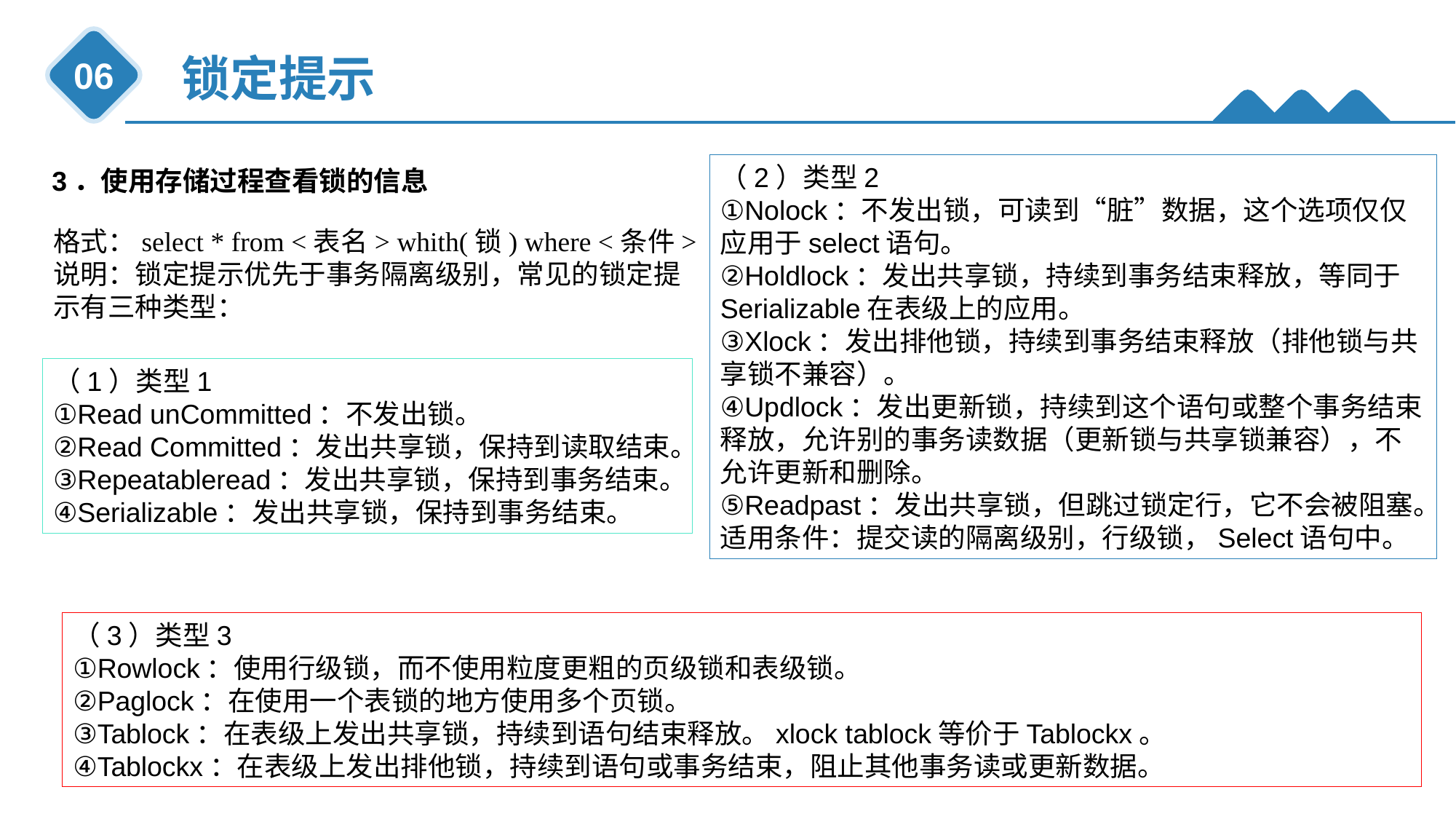

锁定提示
06

（2）类型2
①Nolock：不发出锁，可读到“脏”数据，这个选项仅仅应用于select语句。
②Holdlock：发出共享锁，持续到事务结束释放，等同于Serializable在表级上的应用。
③Xlock：发出排他锁，持续到事务结束释放（排他锁与共享锁不兼容）。
④Updlock：发出更新锁，持续到这个语句或整个事务结束释放，允许别的事务读数据（更新锁与共享锁兼容），不允许更新和删除。
⑤Readpast：发出共享锁，但跳过锁定行，它不会被阻塞。适用条件：提交读的隔离级别，行级锁，Select语句中。
3．使用存储过程查看锁的信息
格式：select * from <表名> whith(锁) where <条件>
说明：锁定提示优先于事务隔离级别，常见的锁定提示有三种类型：
（1）类型1
①Read unCommitted：不发出锁。
②Read Committed：发出共享锁，保持到读取结束。
③Repeatableread：发出共享锁，保持到事务结束。
④Serializable：发出共享锁，保持到事务结束。
（3）类型3
①Rowlock：使用行级锁，而不使用粒度更粗的页级锁和表级锁。
②Paglock：在使用一个表锁的地方使用多个页锁。
③Tablock：在表级上发出共享锁，持续到语句结束释放。xlock tablock等价于Tablockx。
④Tablockx：在表级上发出排他锁，持续到语句或事务结束，阻止其他事务读或更新数据。